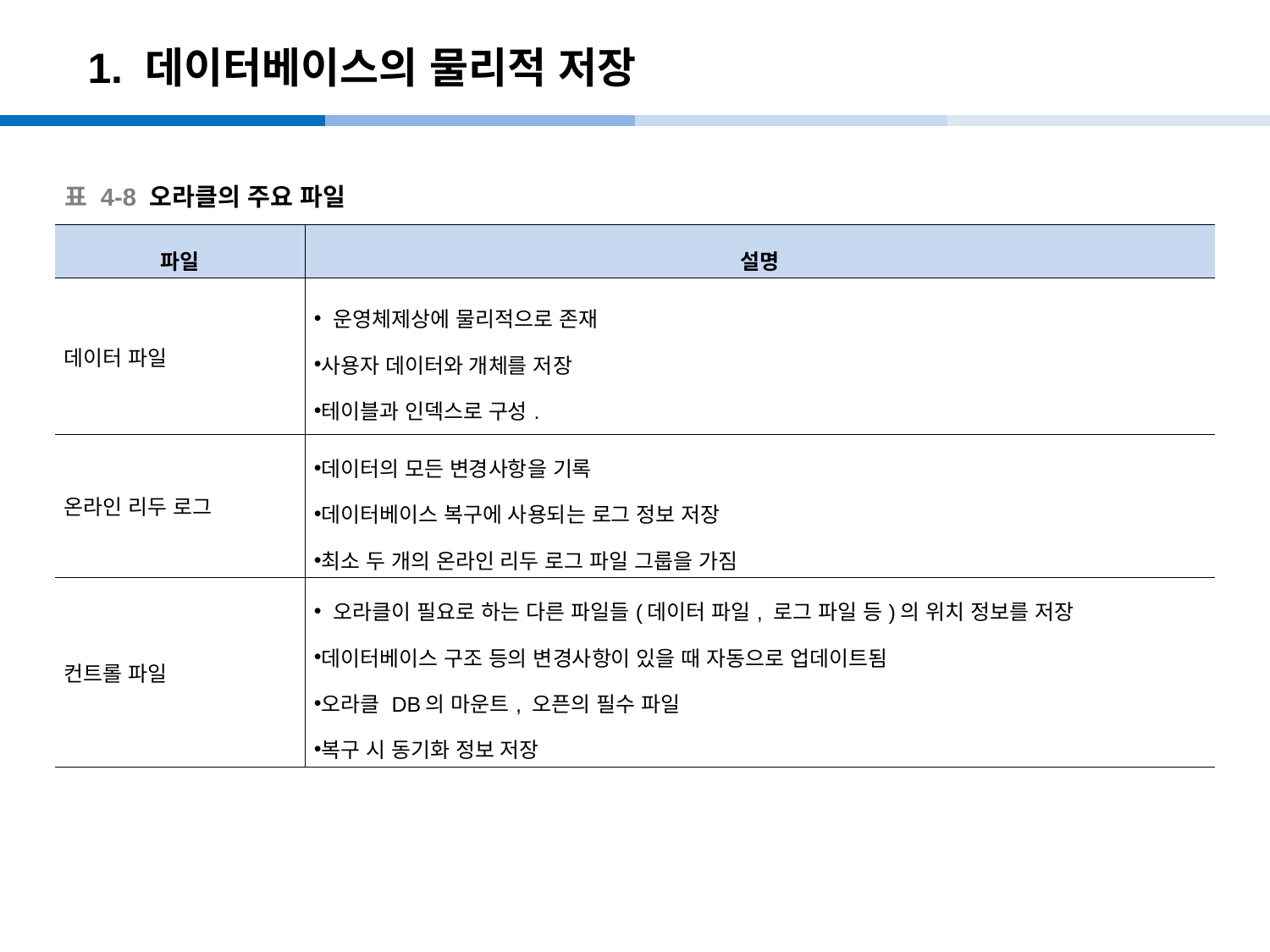

# 1. 데이터베이스의 물리적 저장
표 4-8 오라클의 주요 파일
| 파일 | 설명 |
| --- | --- |
| 데이터 파일 | 운영체제상에 물리적으로 존재 사용자 데이터와 개체를 저장 테이블과 인덱스로 구성. |
| 온라인 리두 로그 | 데이터의 모든 변경사항을 기록 데이터베이스 복구에 사용되는 로그 정보 저장 최소 두 개의 온라인 리두 로그 파일 그룹을 가짐 |
| 컨트롤 파일 | 오라클이 필요로 하는 다른 파일들(데이터 파일, 로그 파일 등)의 위치 정보를 저장 데이터베이스 구조 등의 변경사항이 있을 때 자동으로 업데이트됨 오라클 DB의 마운트, 오픈의 필수 파일 복구 시 동기화 정보 저장 |